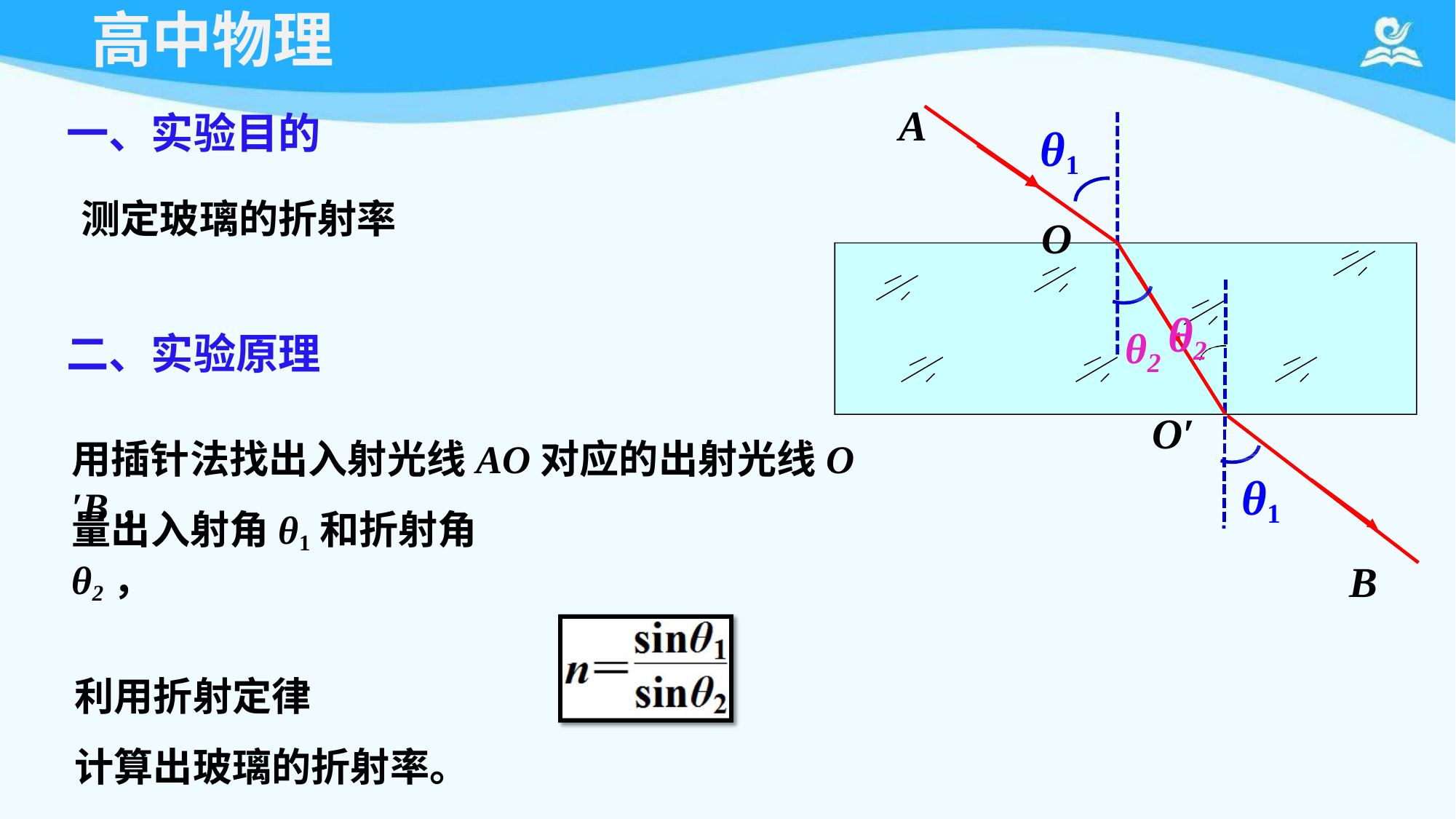

# 高中物理
A

一、实验目的

θ1
O

测定玻璃的折射率

θ2 θ2

二、实验原理

O′

用插针法找出入射光线AO对应的出射光线O′B，

θ1

量出入射角θ1和折射角θ2，

利用折射定律
计算出玻璃的折射率。

B